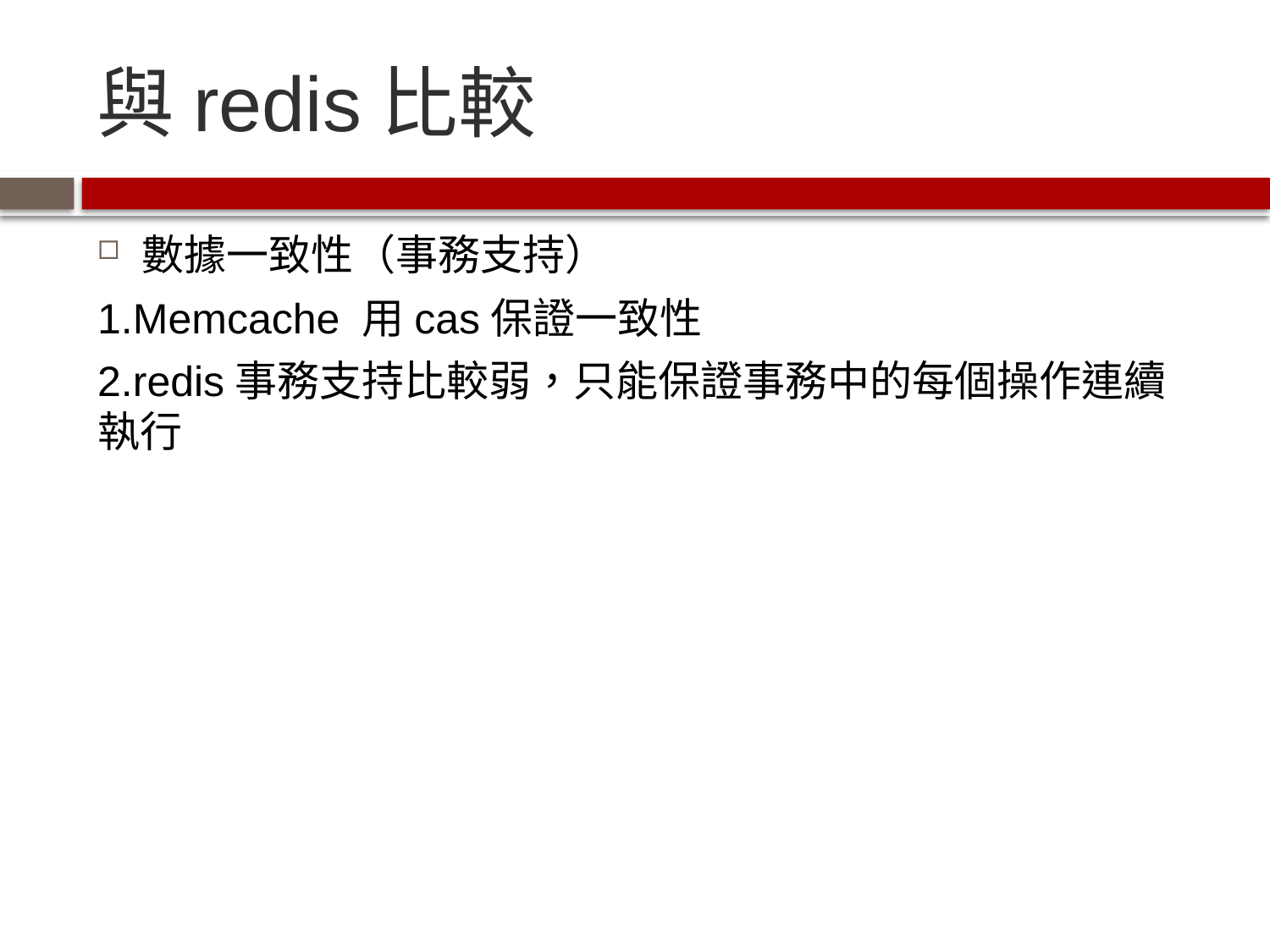

# 與redis比較
數據一致性（事務支持）
1.Memcache 用cas保證一致性
2.redis事務支持比較弱，只能保證事務中的每個操作連續執行